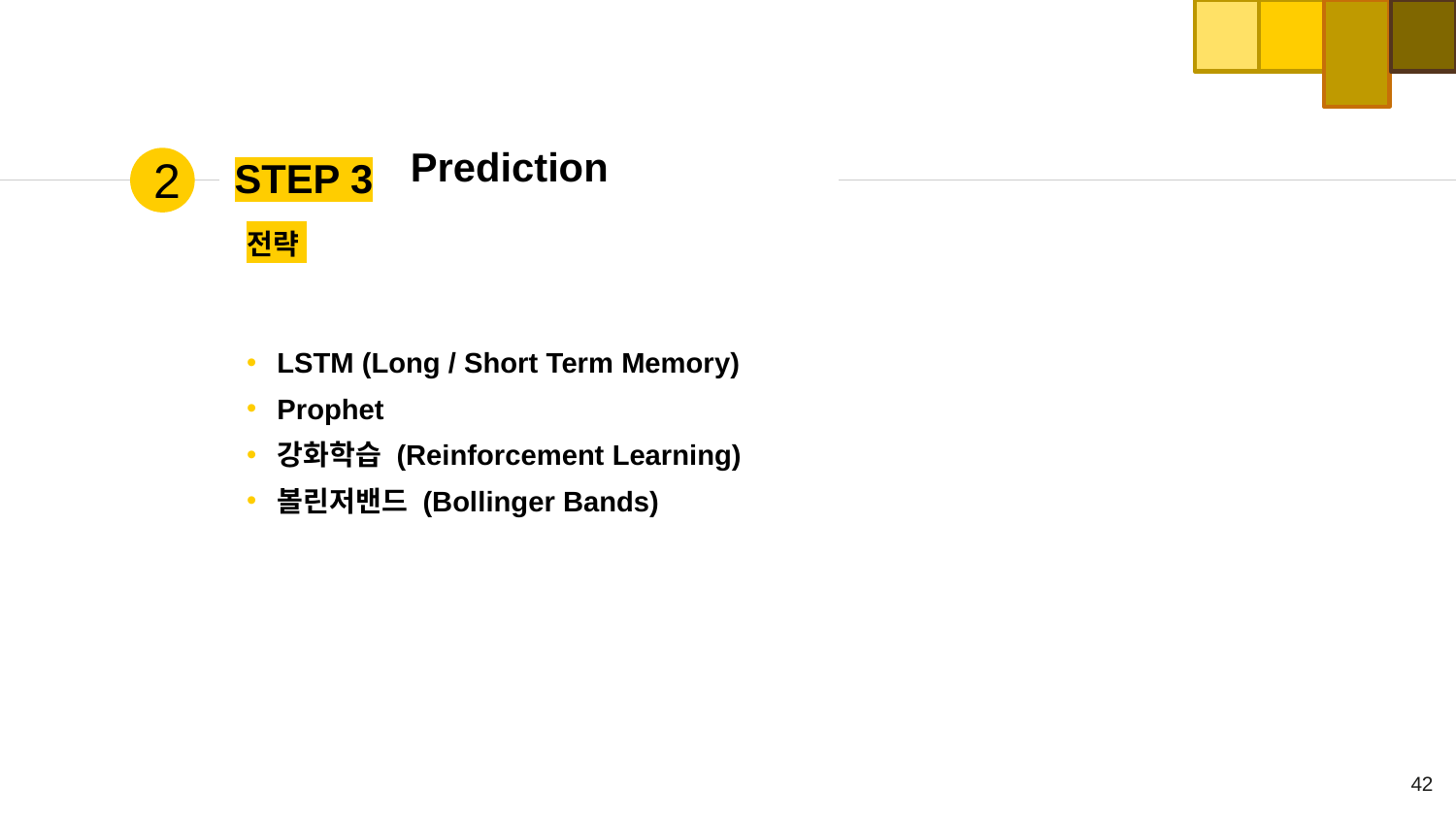

Prediction
2
# STEP 3
전략

LSTM (Long / Short Term Memory)
Prophet
강화학습 (Reinforcement Learning)
볼린저밴드 (Bollinger Bands)

42